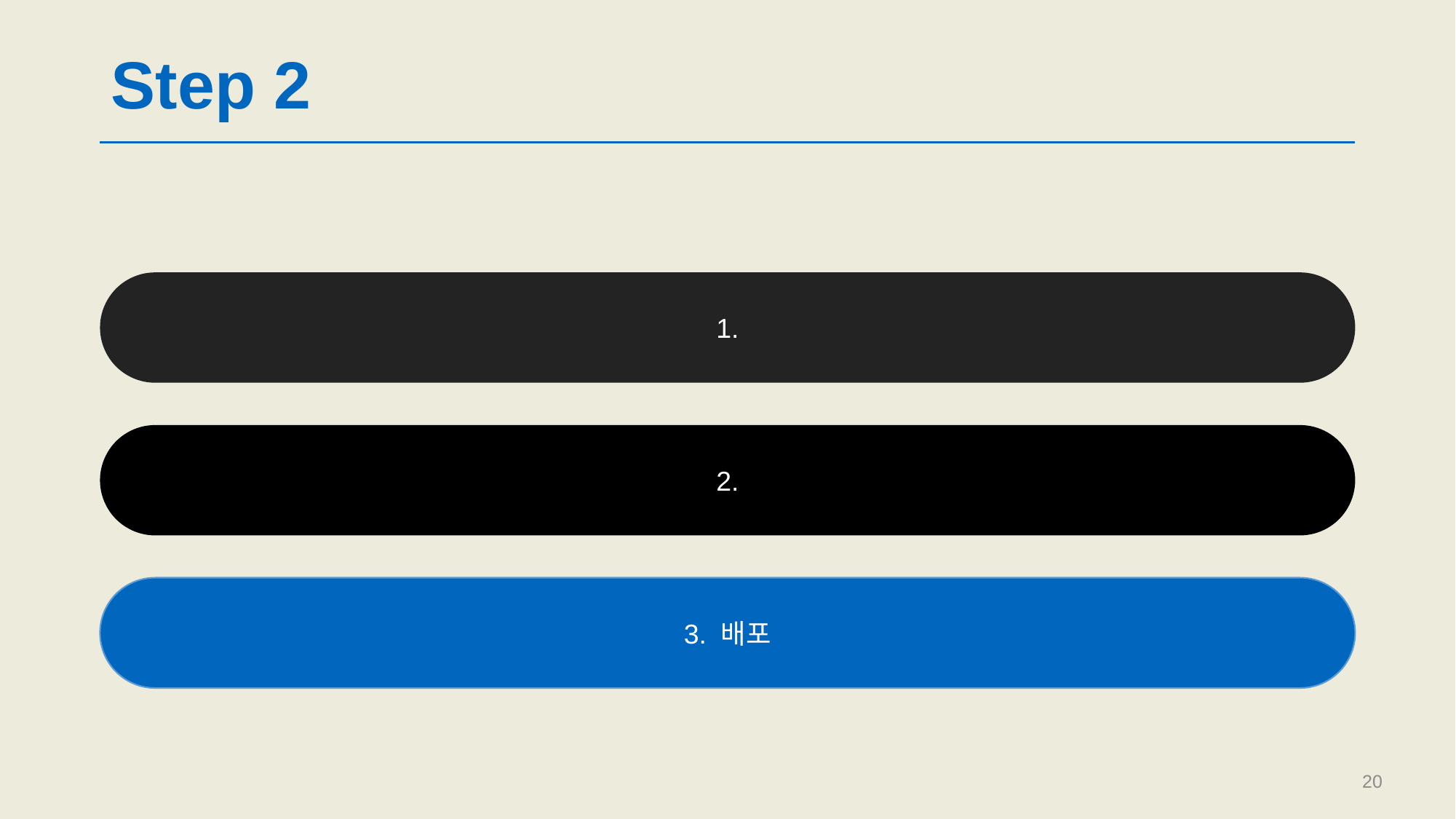

# Step 2
1.
2.
3. 배포
20